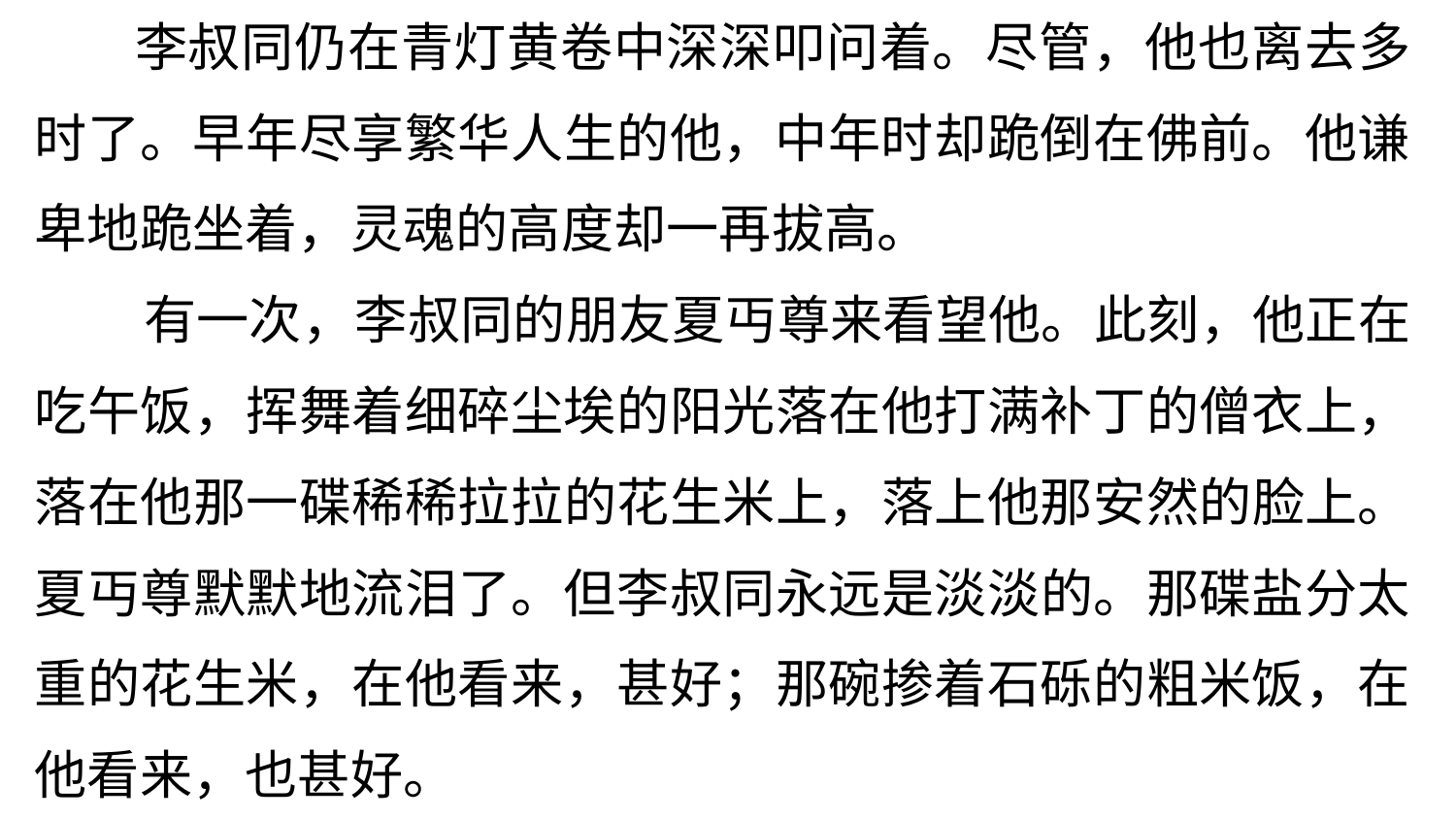

李叔同仍在青灯黄卷中深深叩问着。尽管，他也离去多时了。早年尽享繁华人生的他，中年时却跪倒在佛前。他谦卑地跪坐着，灵魂的高度却一再拔高。
        有一次，李叔同的朋友夏丏尊来看望他。此刻，他正在吃午饭，挥舞着细碎尘埃的阳光落在他打满补丁的僧衣上，落在他那一碟稀稀拉拉的花生米上，落上他那安然的脸上。夏丏尊默默地流泪了。但李叔同永远是淡淡的。那碟盐分太重的花生米，在他看来，甚好；那碗掺着石砾的粗米饭，在他看来，也甚好。